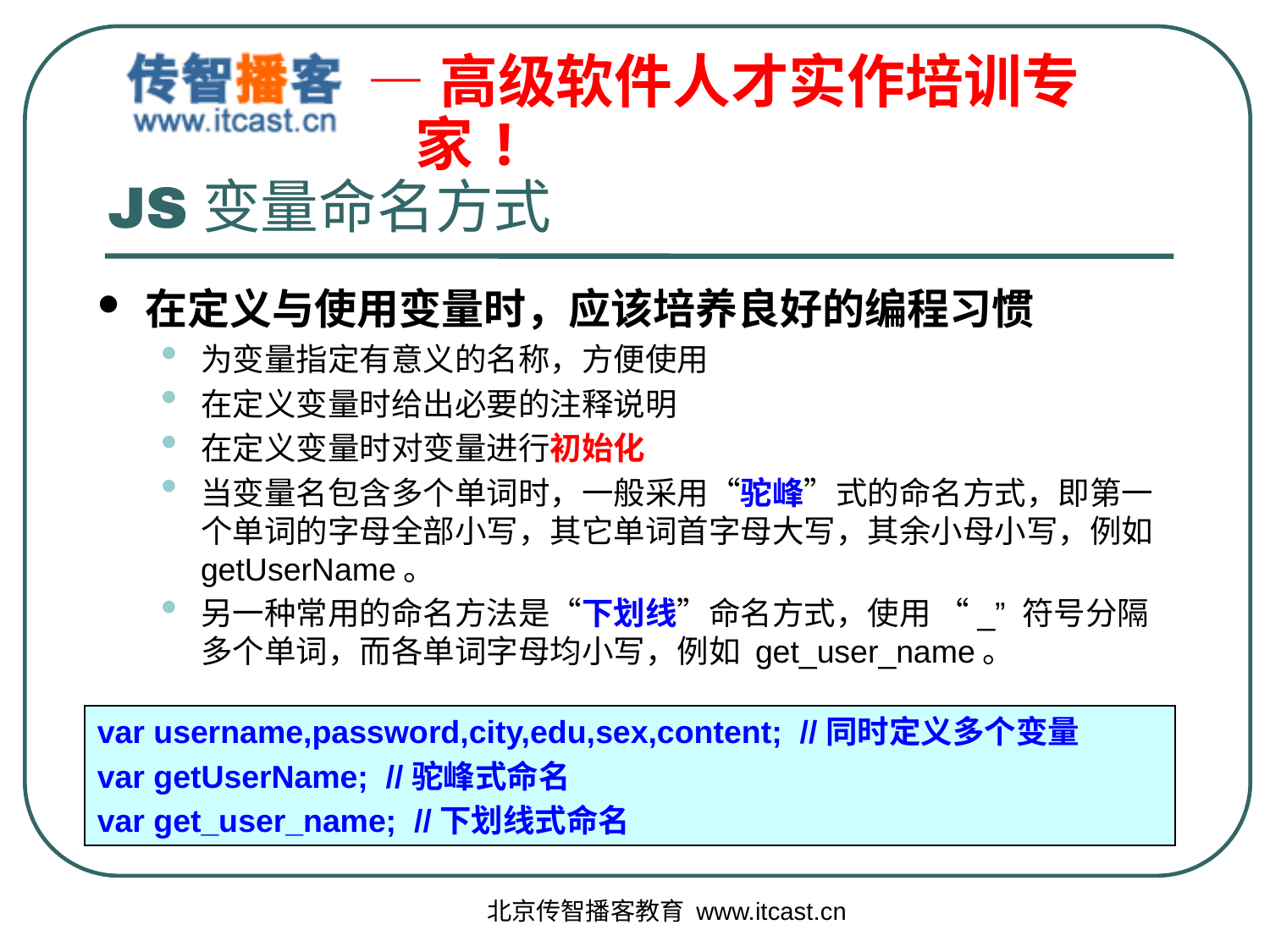

# JS变量命名方式
在定义与使用变量时，应该培养良好的编程习惯
为变量指定有意义的名称，方便使用
在定义变量时给出必要的注释说明
在定义变量时对变量进行初始化
当变量名包含多个单词时，一般采用“驼峰”式的命名方式，即第一个单词的字母全部小写，其它单词首字母大写，其余小母小写，例如 getUserName。
另一种常用的命名方法是“下划线”命名方式，使用 “_” 符号分隔多个单词，而各单词字母均小写，例如 get_user_name。
var username,password,city,edu,sex,content;  //同时定义多个变量
var getUserName;  //驼峰式命名
var get_user_name;  //下划线式命名